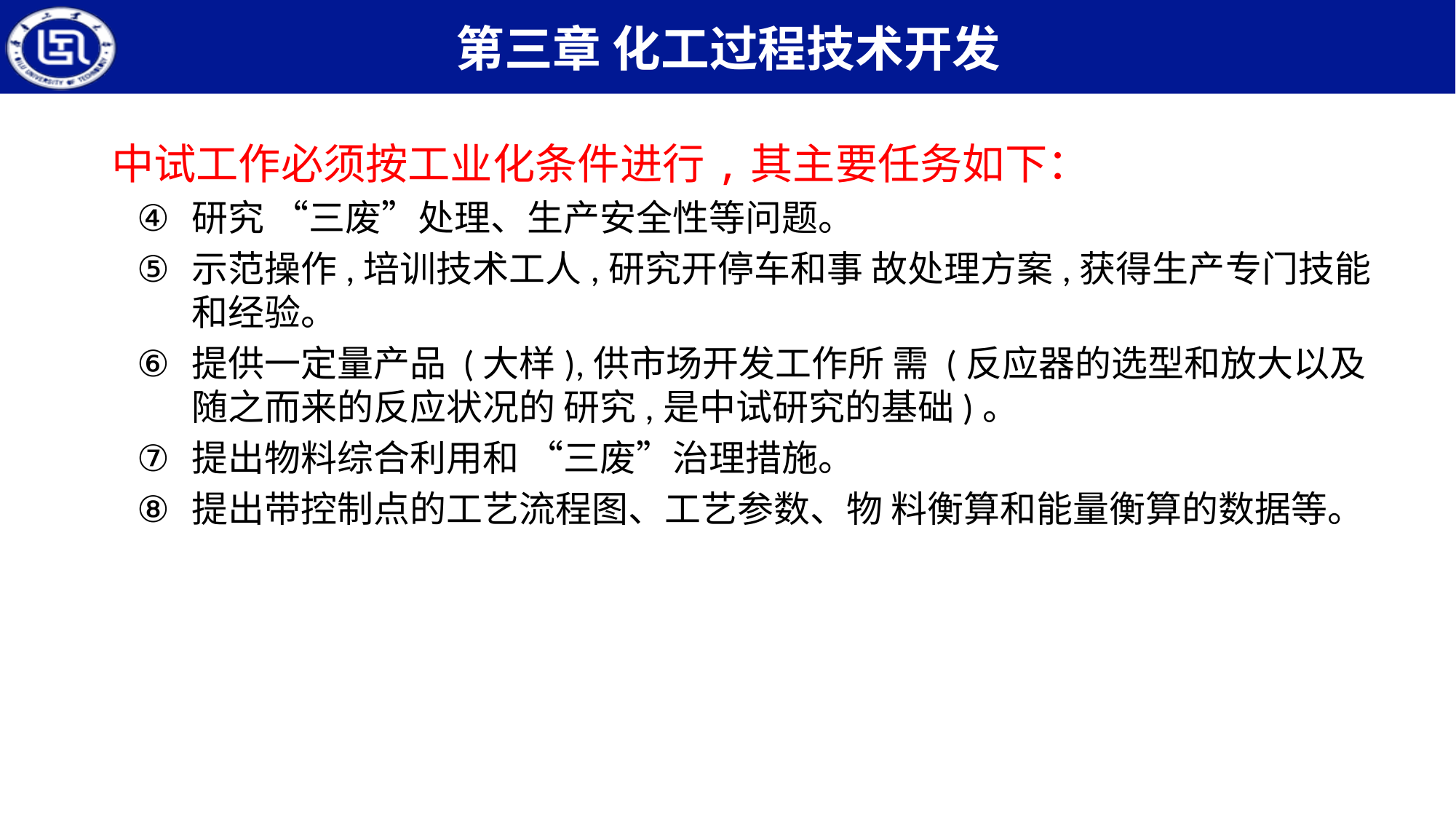

中试工作必须按工业化条件进行,其主要任务如下：
研究 “三废”处理、生产安全性等问题。
示范操作,培训技术工人,研究开停车和事 故处理方案,获得生产专门技能和经验。
提供一定量产品 (大样),供市场开发工作所 需 (反应器的选型和放大以及随之而来的反应状况的 研究,是中试研究的基础)。
提出物料综合利用和 “三废”治理措施。
提出带控制点的工艺流程图、工艺参数、物 料衡算和能量衡算的数据等。